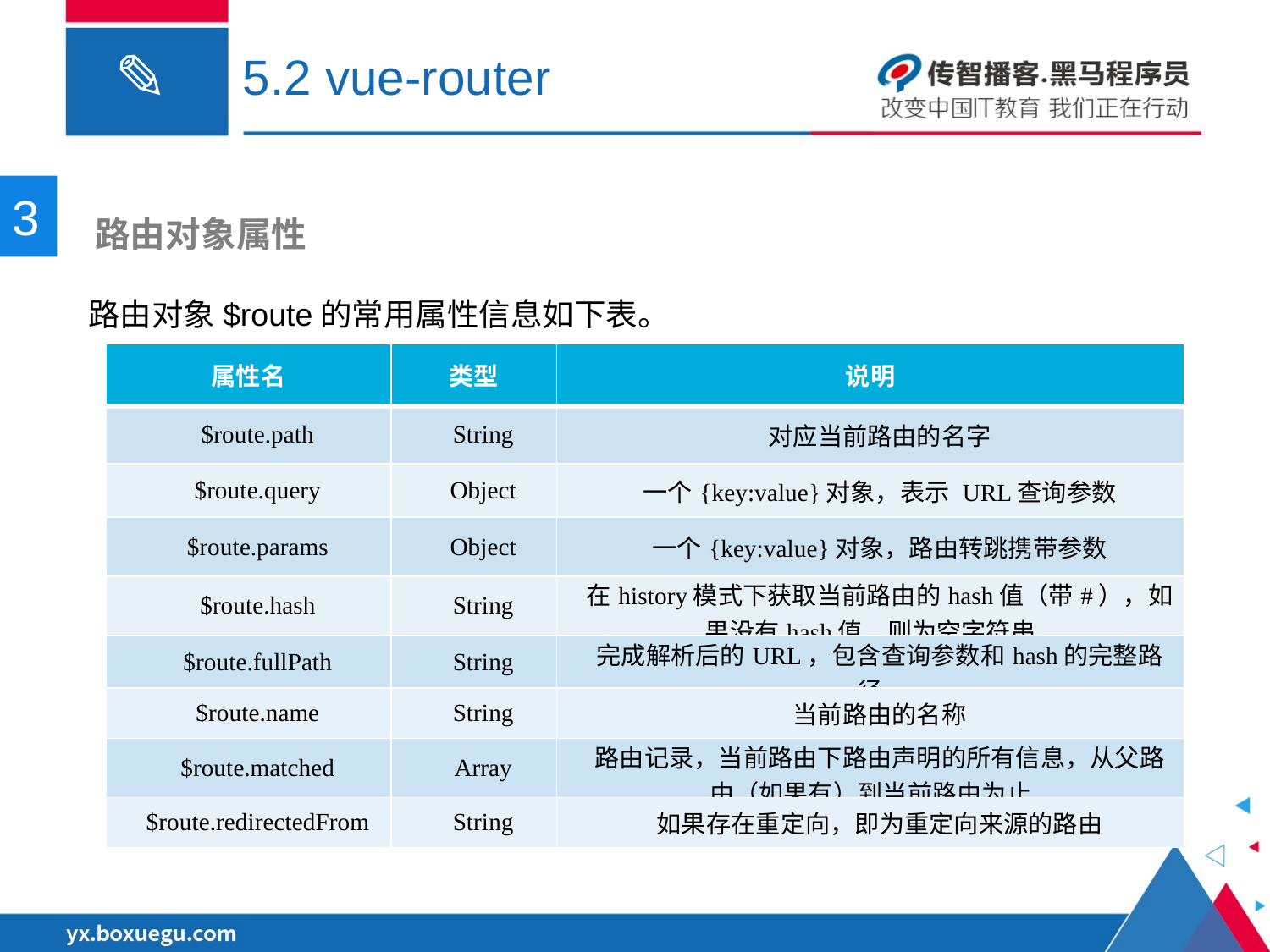

# 5.2 vue-router

3
  路由对象属性
路由对象$route的常用属性信息如下表。
| 属性名 | 类型 | 说明 |
| --- | --- | --- |
| $route.path | String | 对应当前路由的名字 |
| $route.query | Object | 一个{key:value}对象，表示 URL查询参数 |
| $route.params | Object | 一个{key:value}对象，路由转跳携带参数 |
| $route.hash | String | 在history模式下获取当前路由的hash值（带#），如果没有hash值，则为空字符串 |
| $route.fullPath | String | 完成解析后的URL，包含查询参数和hash的完整路径 |
| $route.name | String | 当前路由的名称 |
| $route.matched | Array | 路由记录，当前路由下路由声明的所有信息，从父路由（如果有）到当前路由为止 |
| $route.redirectedFrom | String | 如果存在重定向，即为重定向来源的路由 |